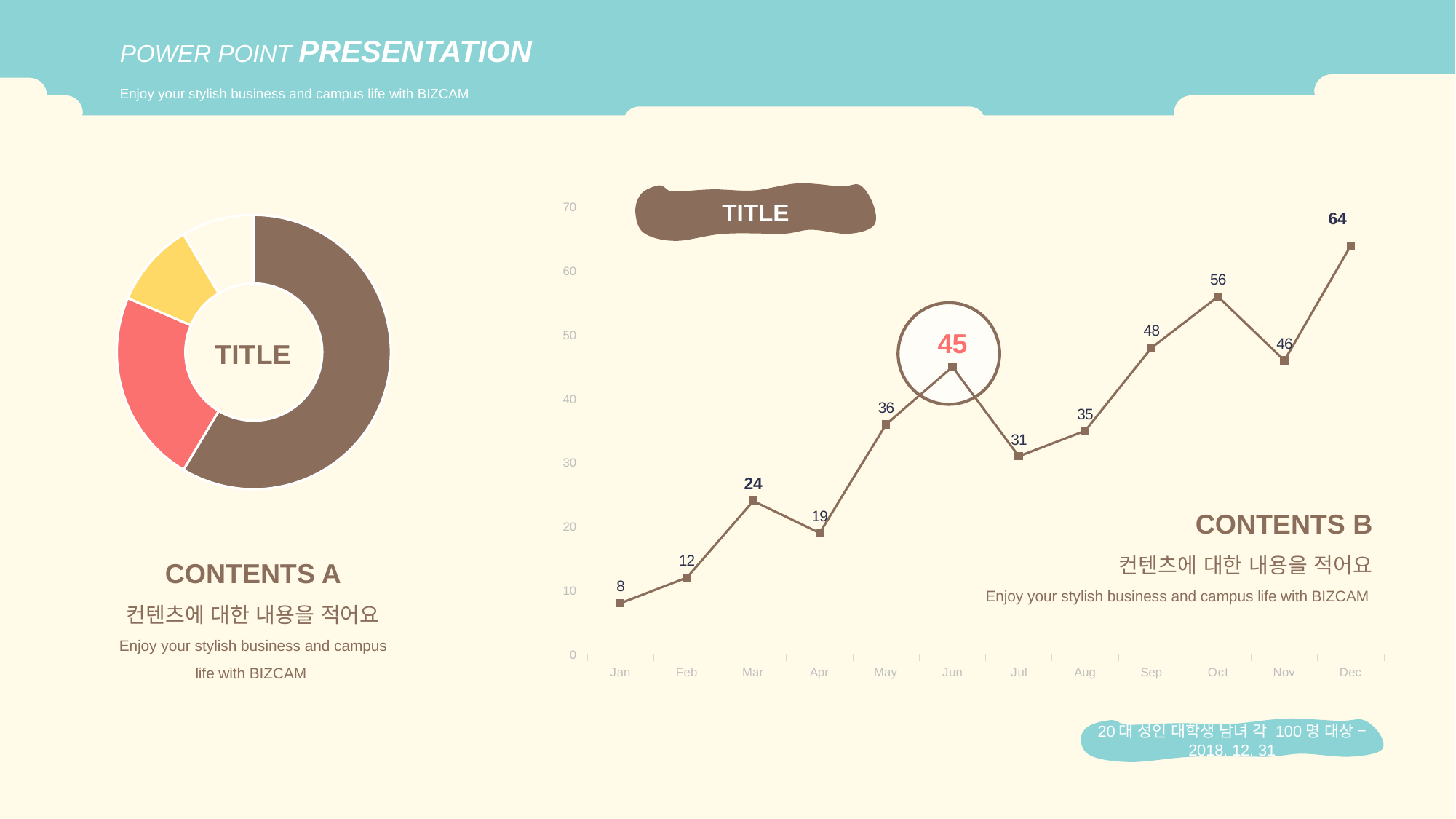

POWER POINT PRESENTATION
Enjoy your stylish business and campus life with BIZCAM

### Chart

| Category | 판매 |
|---|---|
| 1분기 | 8.2 |
| 2분기 | 3.2 |
| 3분기 | 1.4 |
| 4분기 | 1.2 |
TITLE

### Chart

| Category | 수량 |
|---|---|
| Jan | 8.0 |
| Feb | 12.0 |
| Mar | 24.0 |
| Apr | 19.0 |
| May | 36.0 |
| Jun | 45.0 |
| Jul | 31.0 |
| Aug | 35.0 |
| Sep | 48.0 |
| Oct | 56.0 |
| Nov | 46.0 |
| Dec | 64.0 |
TITLE
CONTENTS B
컨텐츠에 대한 내용을 적어요
Enjoy your stylish business and campus life with BIZCAM
CONTENTS A
컨텐츠에 대한 내용을 적어요
Enjoy your stylish business and campus life with BIZCAM
20대 성인 대학생 남녀 각 100명 대상 – 2018. 12. 31